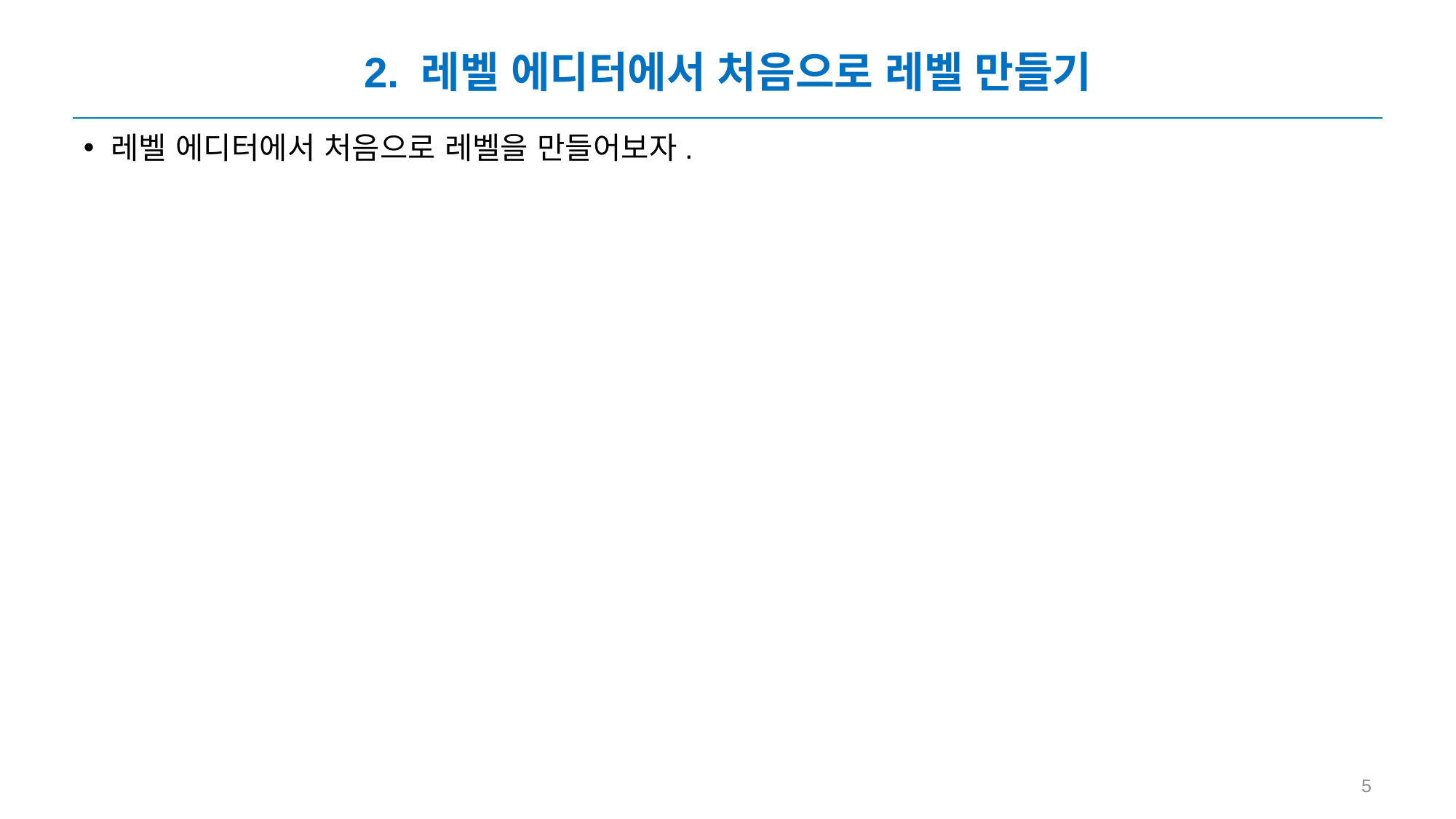

# 2. 레벨 에디터에서 처음으로 레벨 만들기
레벨 에디터에서 처음으로 레벨을 만들어보자.

5